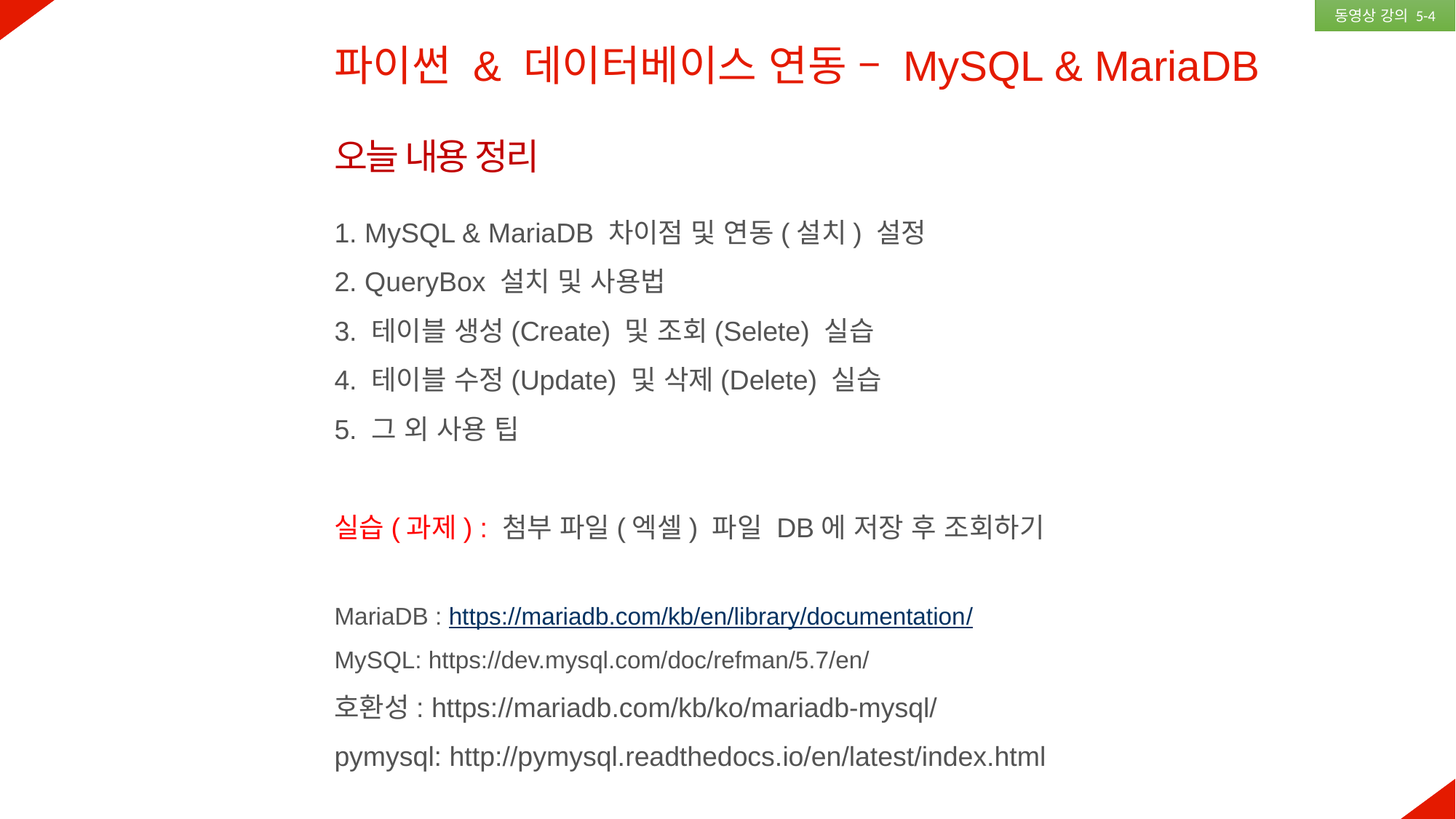

동영상 강의 5-4
파이썬 & 데이터베이스 연동 – MySQL & MariaDB
오늘 내용 정리
1. MySQL & MariaDB 차이점 및 연동(설치) 설정
2. QueryBox 설치 및 사용법
3. 테이블 생성(Create) 및 조회(Selete) 실습
4. 테이블 수정(Update) 및 삭제(Delete) 실습
5. 그 외 사용 팁

실습(과제) : 첨부 파일(엑셀) 파일 DB에 저장 후 조회하기

MariaDB : https://mariadb.com/kb/en/library/documentation/
MySQL: https://dev.mysql.com/doc/refman/5.7/en/
호환성: https://mariadb.com/kb/ko/mariadb-mysql/
pymysql: http://pymysql.readthedocs.io/en/latest/index.html